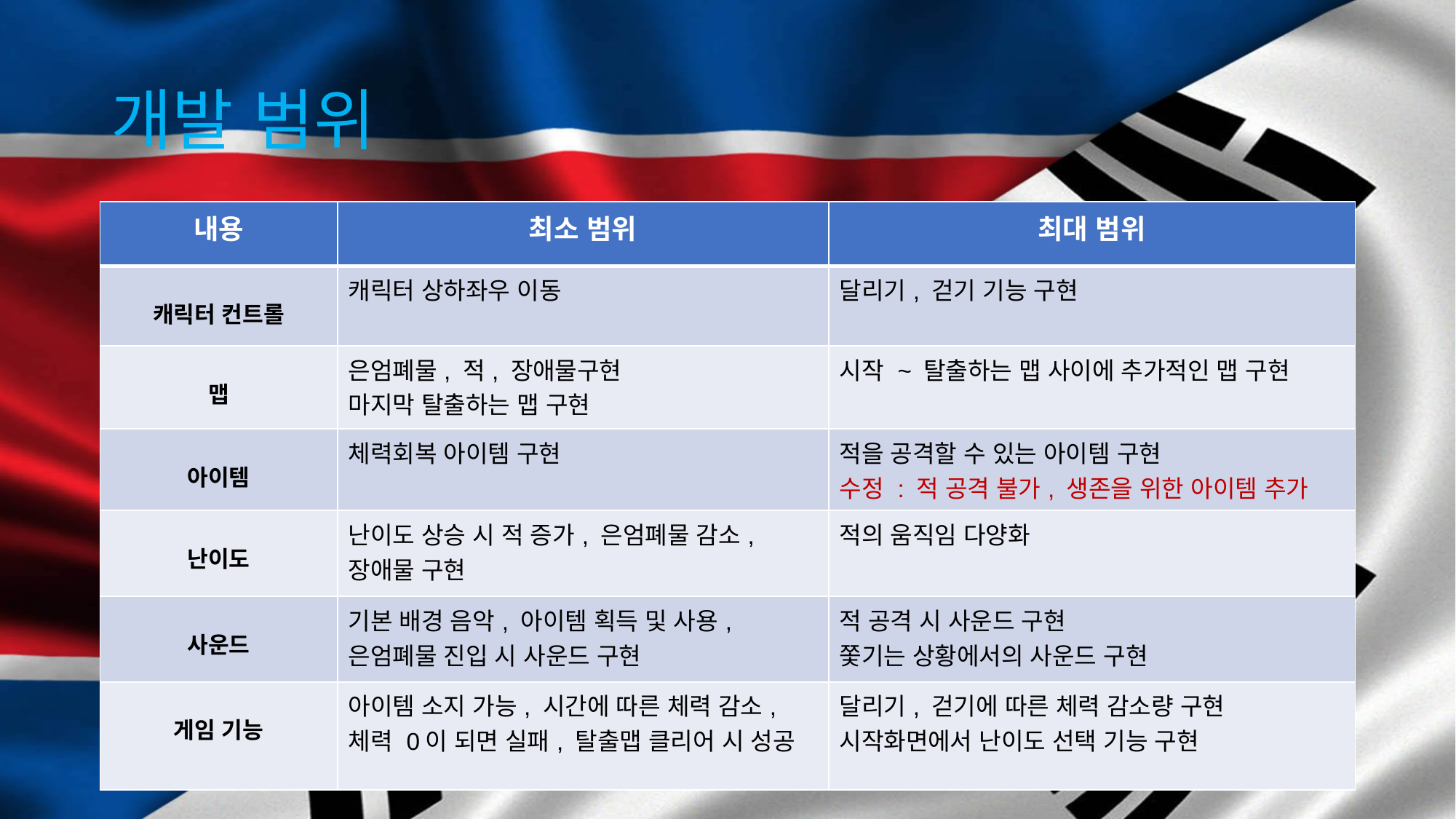

# 개발 범위
| 내용 | 최소 범위 | 최대 범위 |
| --- | --- | --- |
| 캐릭터 컨트롤 | 캐릭터 상하좌우 이동 | 달리기, 걷기 기능 구현 |
| 맵 | 은엄폐물, 적, 장애물구현 마지막 탈출하는 맵 구현 | 시작 ~ 탈출하는 맵 사이에 추가적인 맵 구현 |
| 아이템 | 체력회복 아이템 구현 | 적을 공격할 수 있는 아이템 구현 수정 : 적 공격 불가, 생존을 위한 아이템 추가 |
| 난이도 | 난이도 상승 시 적 증가, 은엄폐물 감소, 장애물 구현 | 적의 움직임 다양화 |
| 사운드 | 기본 배경 음악, 아이템 획득 및 사용, 은엄폐물 진입 시 사운드 구현 | 적 공격 시 사운드 구현 쫓기는 상황에서의 사운드 구현 |
| 게임 기능 | 아이템 소지 가능, 시간에 따른 체력 감소, 체력 0이 되면 실패, 탈출맵 클리어 시 성공 | 달리기, 걷기에 따른 체력 감소량 구현 시작화면에서 난이도 선택 기능 구현 |